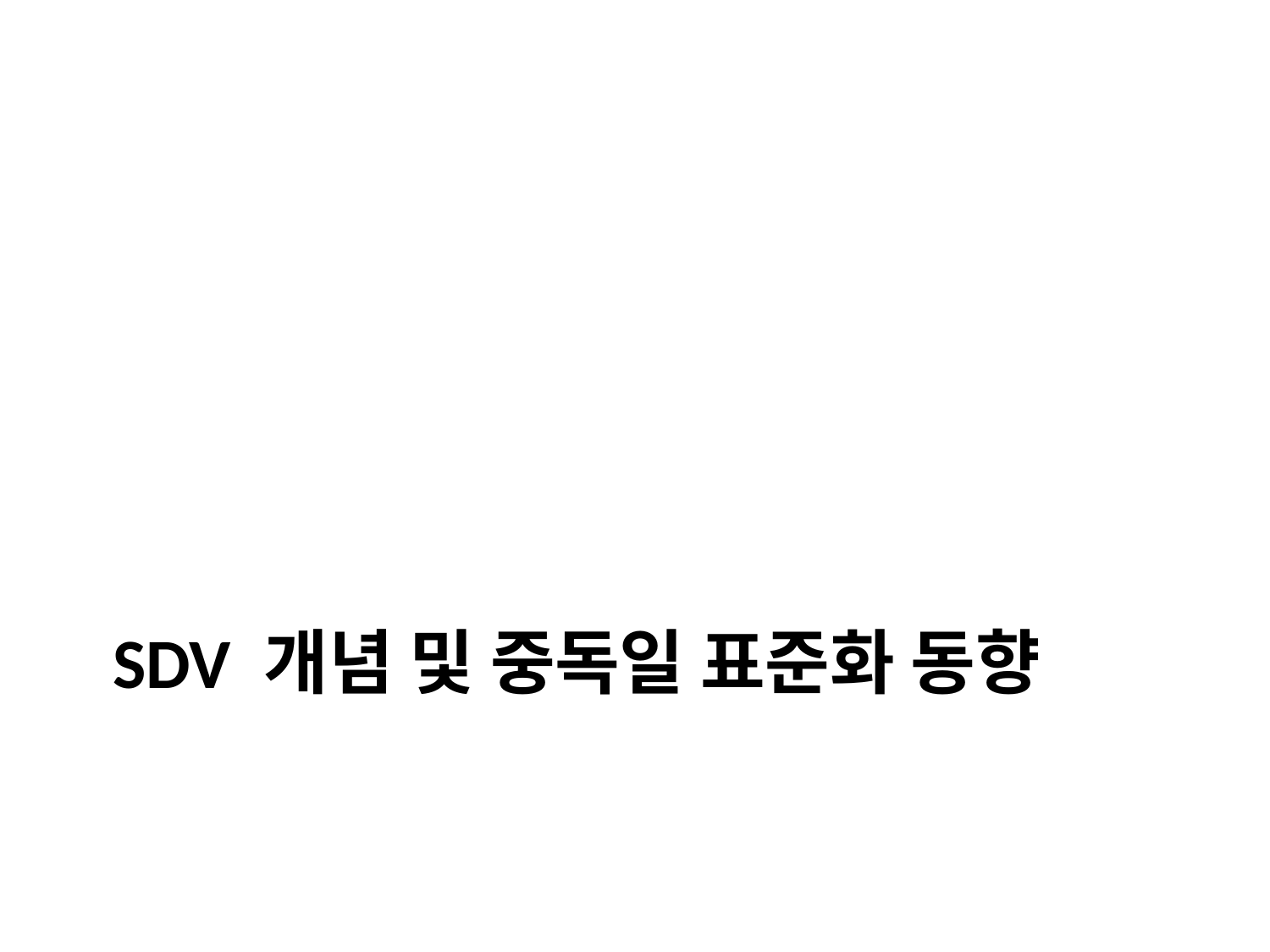

# SDV 개념 및 중독일 표준화 동향